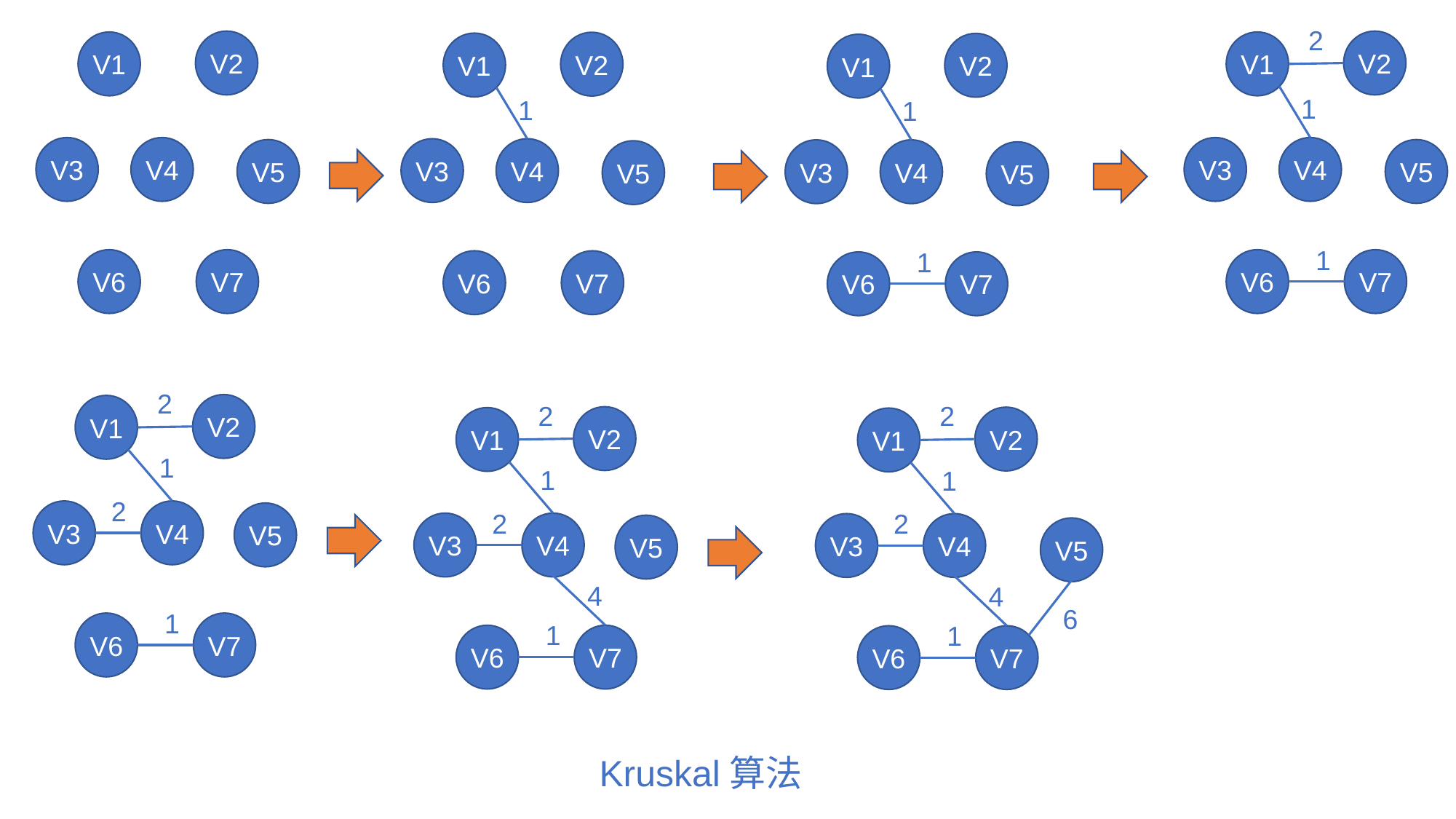

2
V2
V2
V1
V1
V2
V1
V2
V1
1
1
1
V3
V4
V3
V4
V3
V4
V5
V5
V3
V4
V5
V5

1
1
V6
V7
V6
V7
V6
V7
V6
V7
2
2
2
V2
V1
V2
V2
V1
V1
1
1
1
2
V3
V4
2
2
V5
V3
V4
V3
V4

V5
V5

4
4
6
1
1
V6
V7
1
V6
V7
V6
V7
Kruskal算法